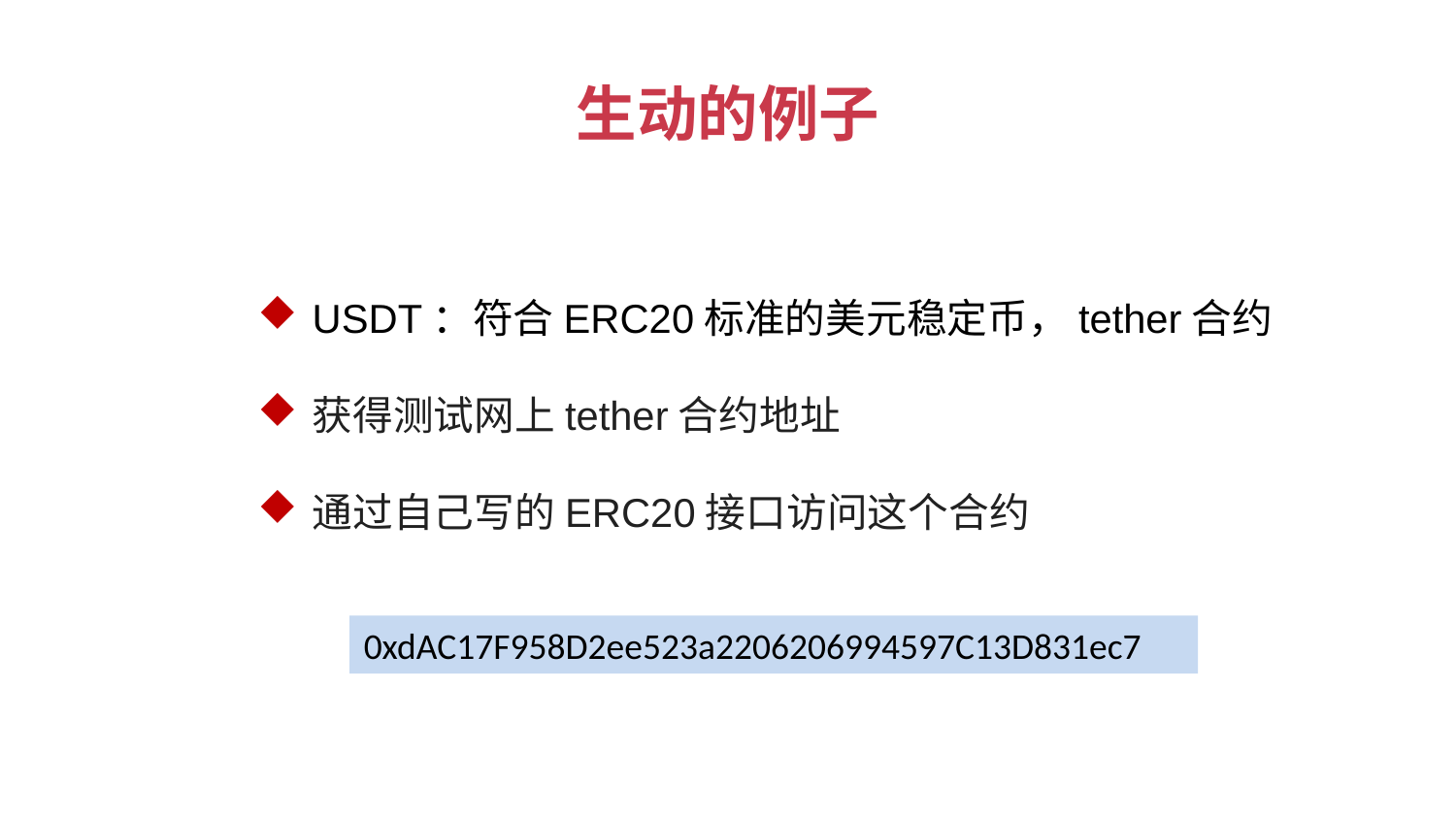

生动的例子
USDT：符合ERC20标准的美元稳定币，tether合约
获得测试网上tether合约地址
通过自己写的ERC20接口访问这个合约
0xdAC17F958D2ee523a2206206994597C13D831ec7